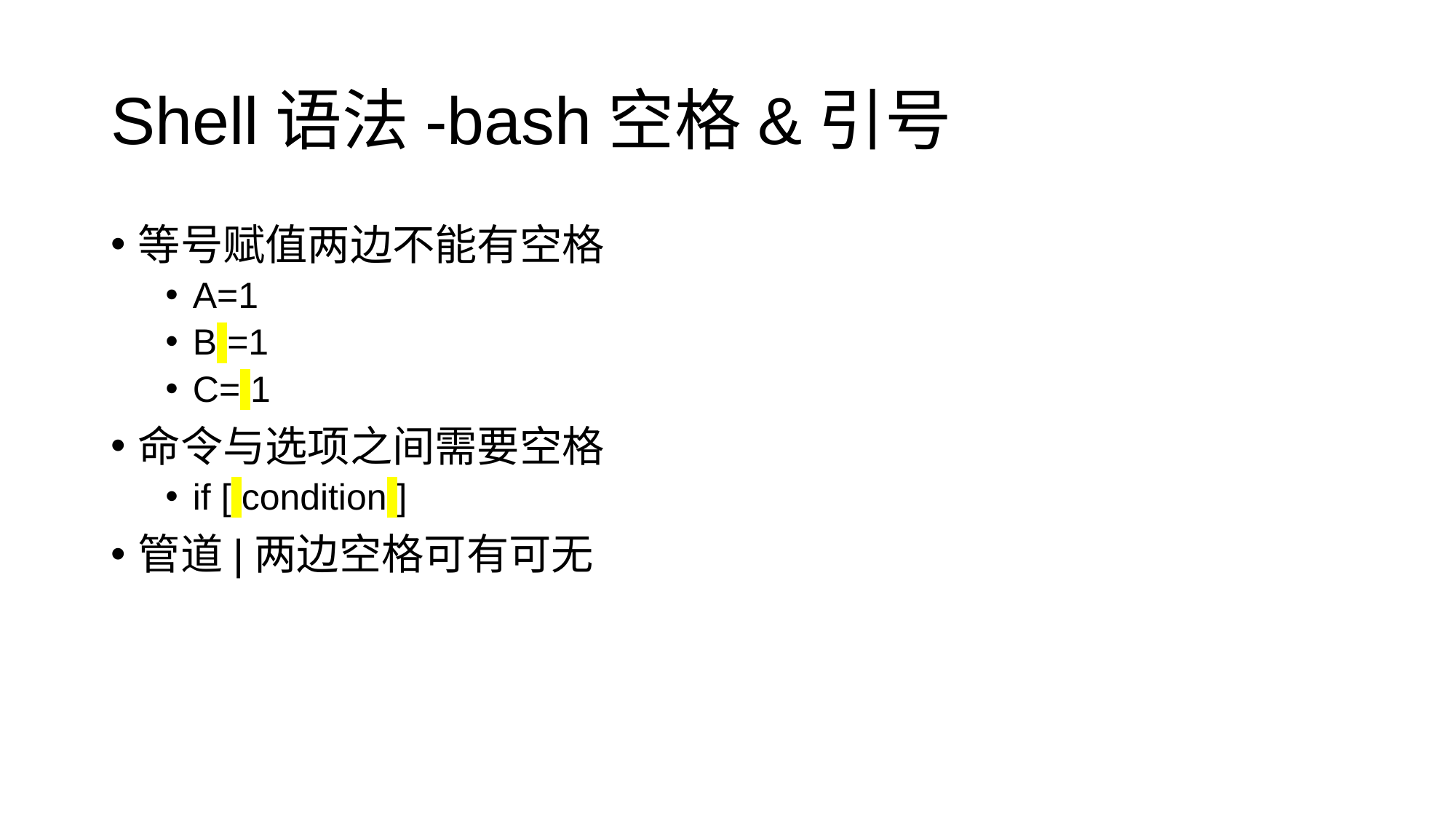

# Shell语法-bash空格&引号
等号赋值两边不能有空格
A=1
B =1
C= 1
命令与选项之间需要空格
if [ condition ]
管道|两边空格可有可无